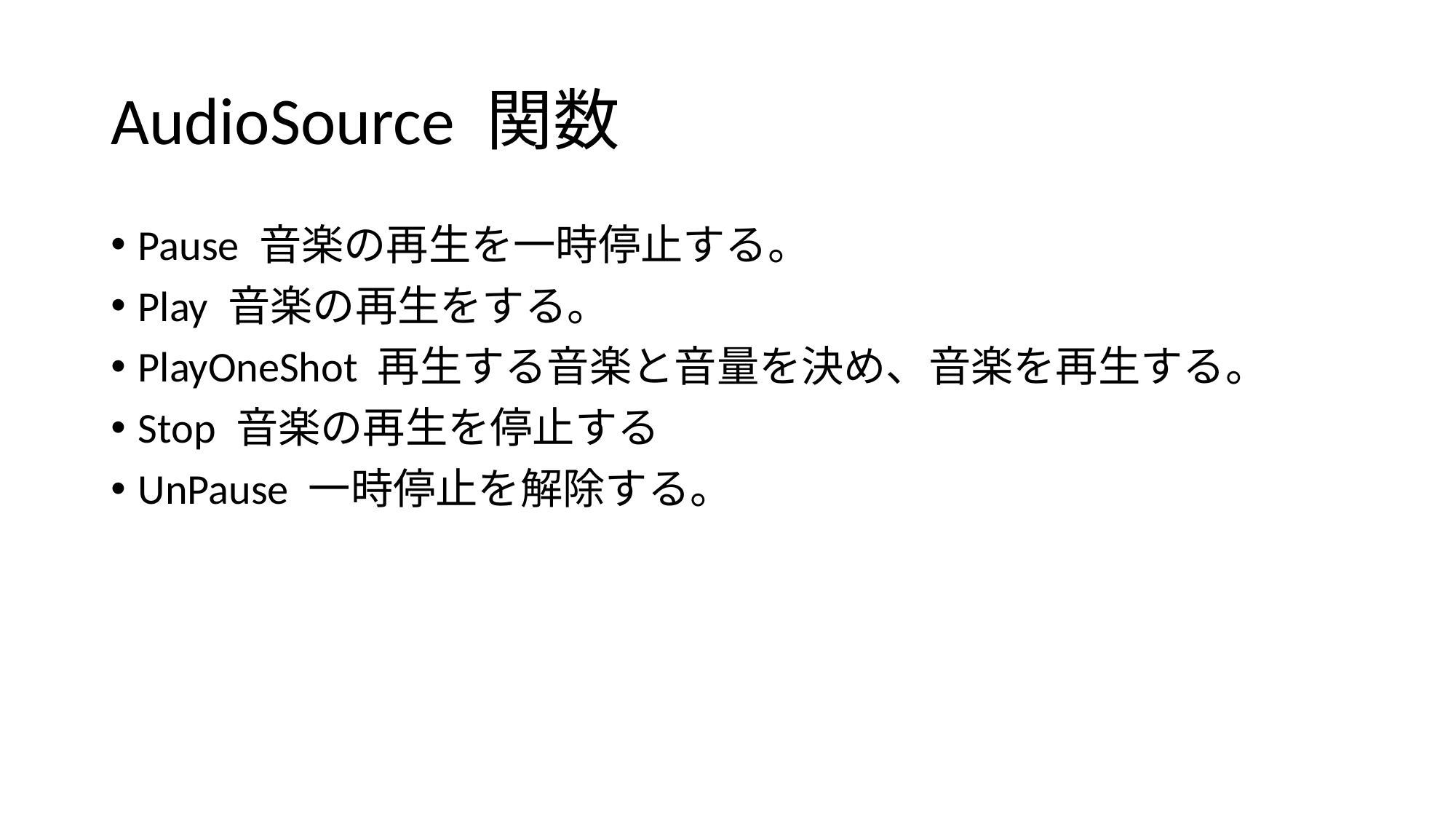

# AudioSource 関数
Pause 音楽の再生を一時停止する。
Play 音楽の再生をする。
PlayOneShot 再生する音楽と音量を決め、音楽を再生する。
Stop 音楽の再生を停止する
UnPause 一時停止を解除する。